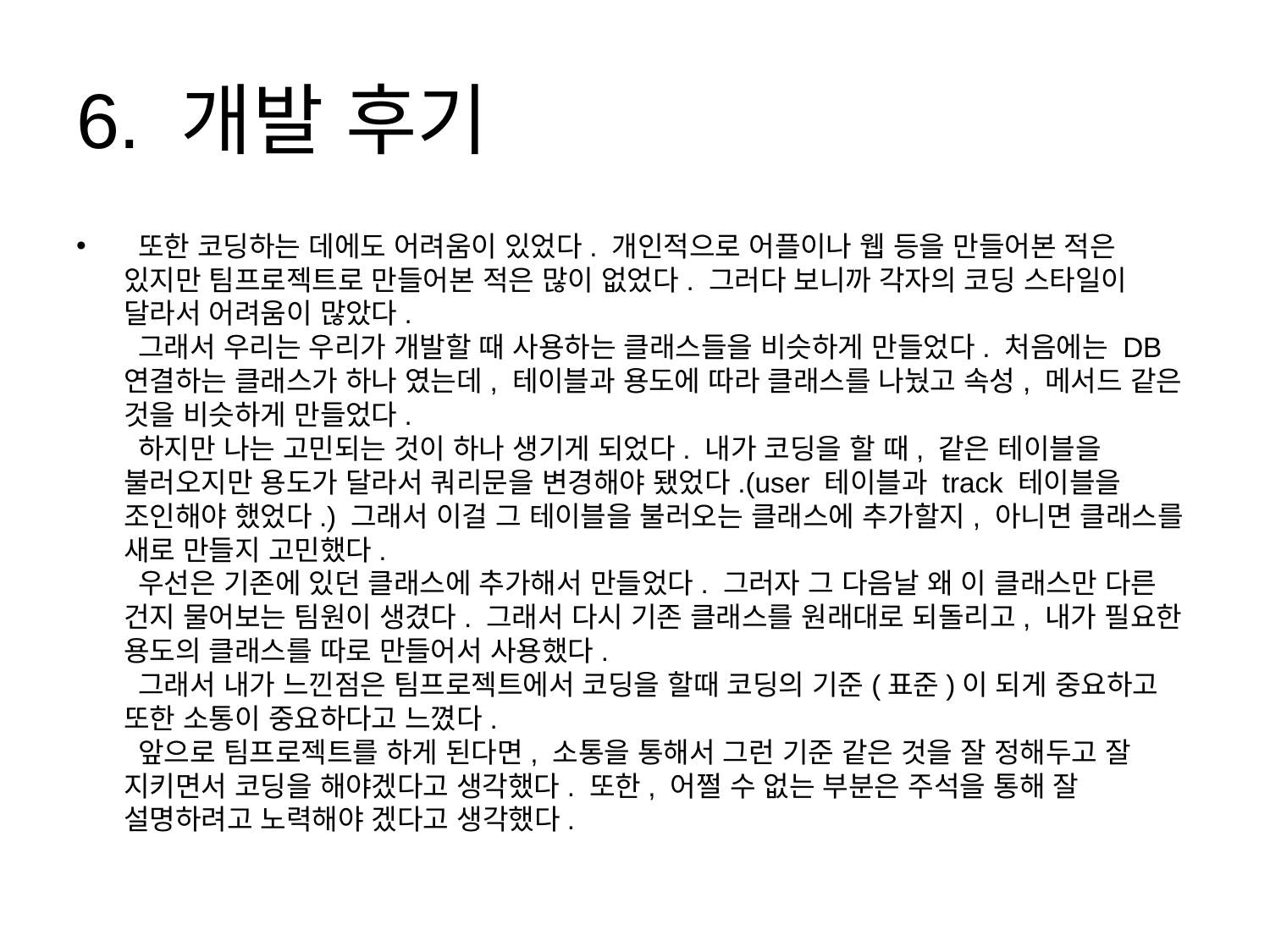

# 6. 개발 후기
 또한 코딩하는 데에도 어려움이 있었다. 개인적으로 어플이나 웹 등을 만들어본 적은 있지만 팀프로젝트로 만들어본 적은 많이 없었다. 그러다 보니까 각자의 코딩 스타일이 달라서 어려움이 많았다.
 그래서 우리는 우리가 개발할 때 사용하는 클래스들을 비슷하게 만들었다. 처음에는 DB 연결하는 클래스가 하나 였는데, 테이블과 용도에 따라 클래스를 나눴고 속성, 메서드 같은 것을 비슷하게 만들었다.
 하지만 나는 고민되는 것이 하나 생기게 되었다. 내가 코딩을 할 때, 같은 테이블을 불러오지만 용도가 달라서 쿼리문을 변경해야 됐었다.(user 테이블과 track 테이블을 조인해야 했었다.) 그래서 이걸 그 테이블을 불러오는 클래스에 추가할지, 아니면 클래스를 새로 만들지 고민했다.
 우선은 기존에 있던 클래스에 추가해서 만들었다. 그러자 그 다음날 왜 이 클래스만 다른 건지 물어보는 팀원이 생겼다. 그래서 다시 기존 클래스를 원래대로 되돌리고, 내가 필요한 용도의 클래스를 따로 만들어서 사용했다.
 그래서 내가 느낀점은 팀프로젝트에서 코딩을 할때 코딩의 기준(표준)이 되게 중요하고 또한 소통이 중요하다고 느꼈다.
 앞으로 팀프로젝트를 하게 된다면, 소통을 통해서 그런 기준 같은 것을 잘 정해두고 잘 지키면서 코딩을 해야겠다고 생각했다. 또한, 어쩔 수 없는 부분은 주석을 통해 잘 설명하려고 노력해야 겠다고 생각했다.